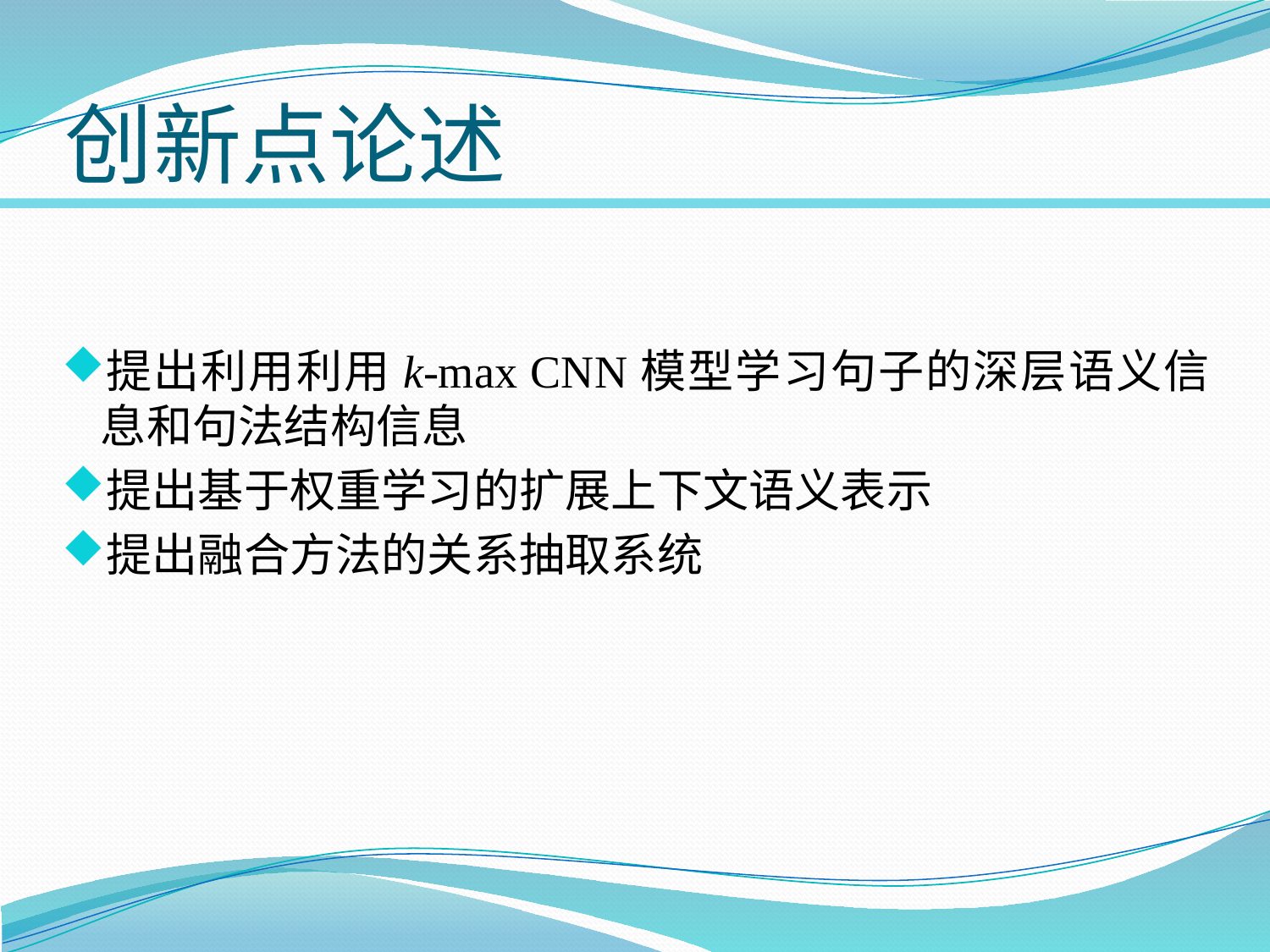

# 创新点论述
提出利用利用k-max CNN模型学习句子的深层语义信息和句法结构信息
提出基于权重学习的扩展上下文语义表示
提出融合方法的关系抽取系统